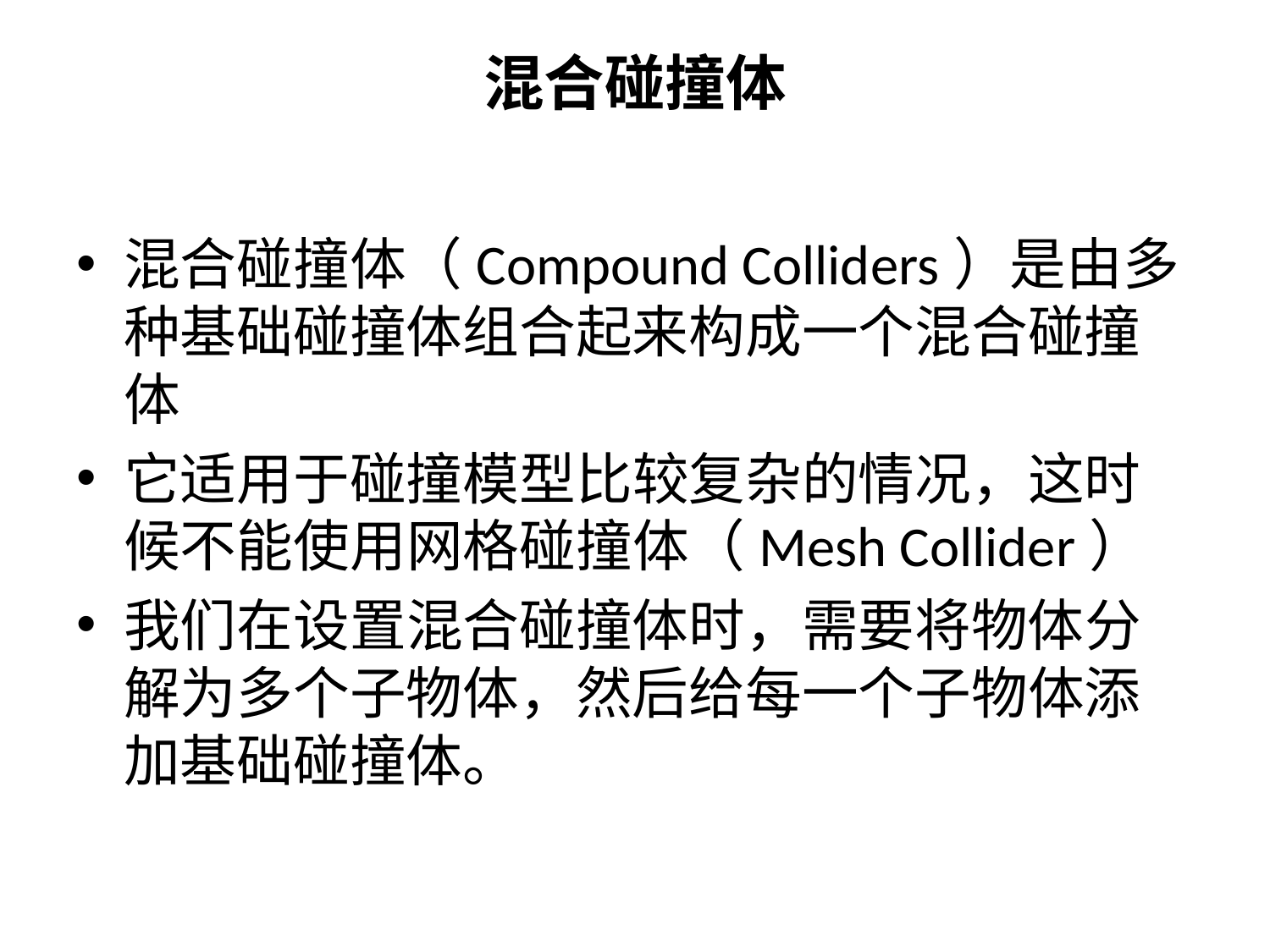

# 混合碰撞体
混合碰撞体（Compound Colliders）是由多种基础碰撞体组合起来构成一个混合碰撞体
它适用于碰撞模型比较复杂的情况，这时候不能使用网格碰撞体（Mesh Collider）
我们在设置混合碰撞体时，需要将物体分解为多个子物体，然后给每一个子物体添加基础碰撞体。